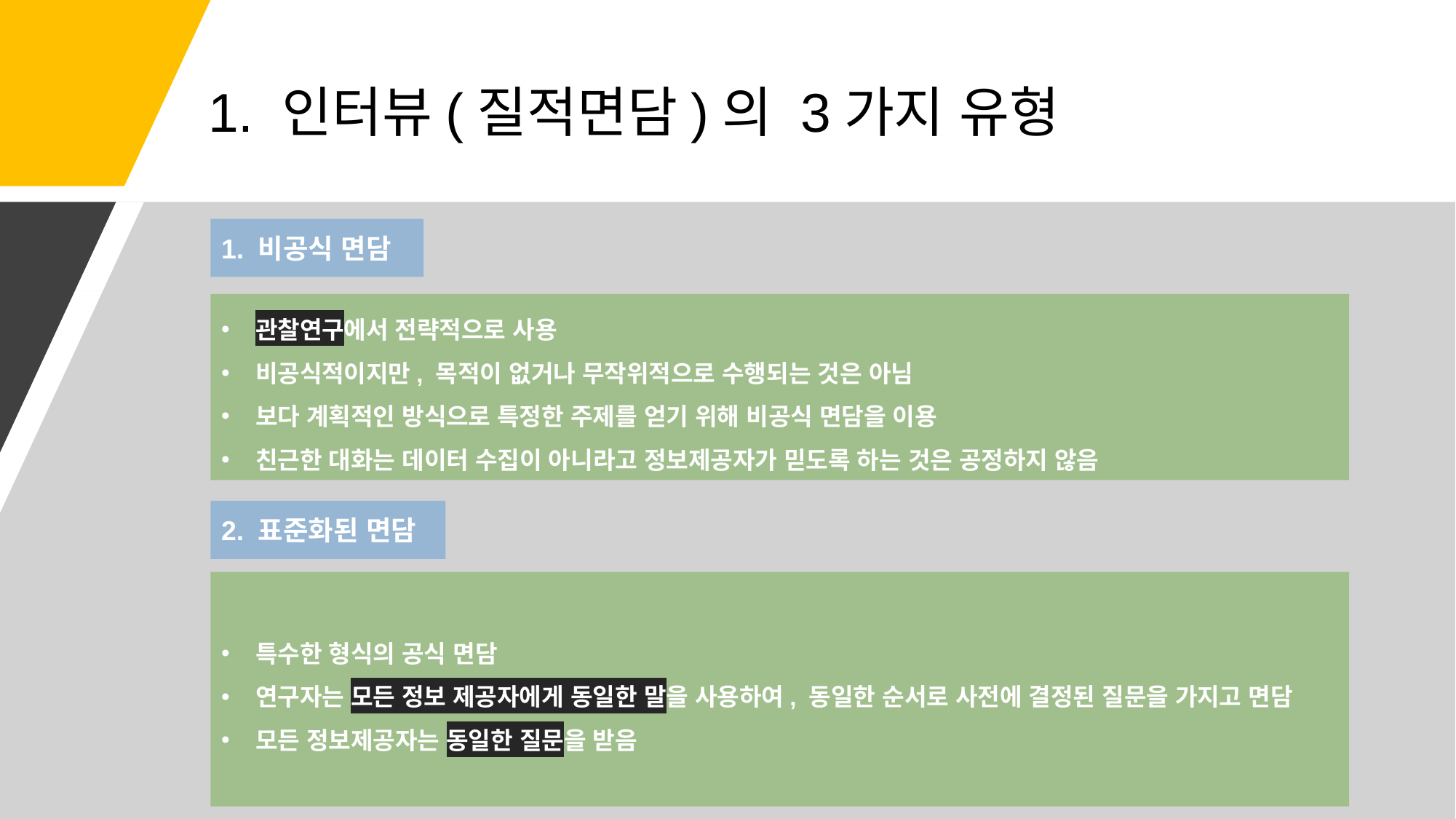

# 1. 인터뷰(질적면담)의 3가지 유형

1. 비공식 면담
관찰연구에서 전략적으로 사용
비공식적이지만, 목적이 없거나 무작위적으로 수행되는 것은 아님
보다 계획적인 방식으로 특정한 주제를 얻기 위해 비공식 면담을 이용
친근한 대화는 데이터 수집이 아니라고 정보제공자가 믿도록 하는 것은 공정하지 않음
2. 표준화된 면담
특수한 형식의 공식 면담
연구자는 모든 정보 제공자에게 동일한 말을 사용하여, 동일한 순서로 사전에 결정된 질문을 가지고 면담
모든 정보제공자는 동일한 질문을 받음